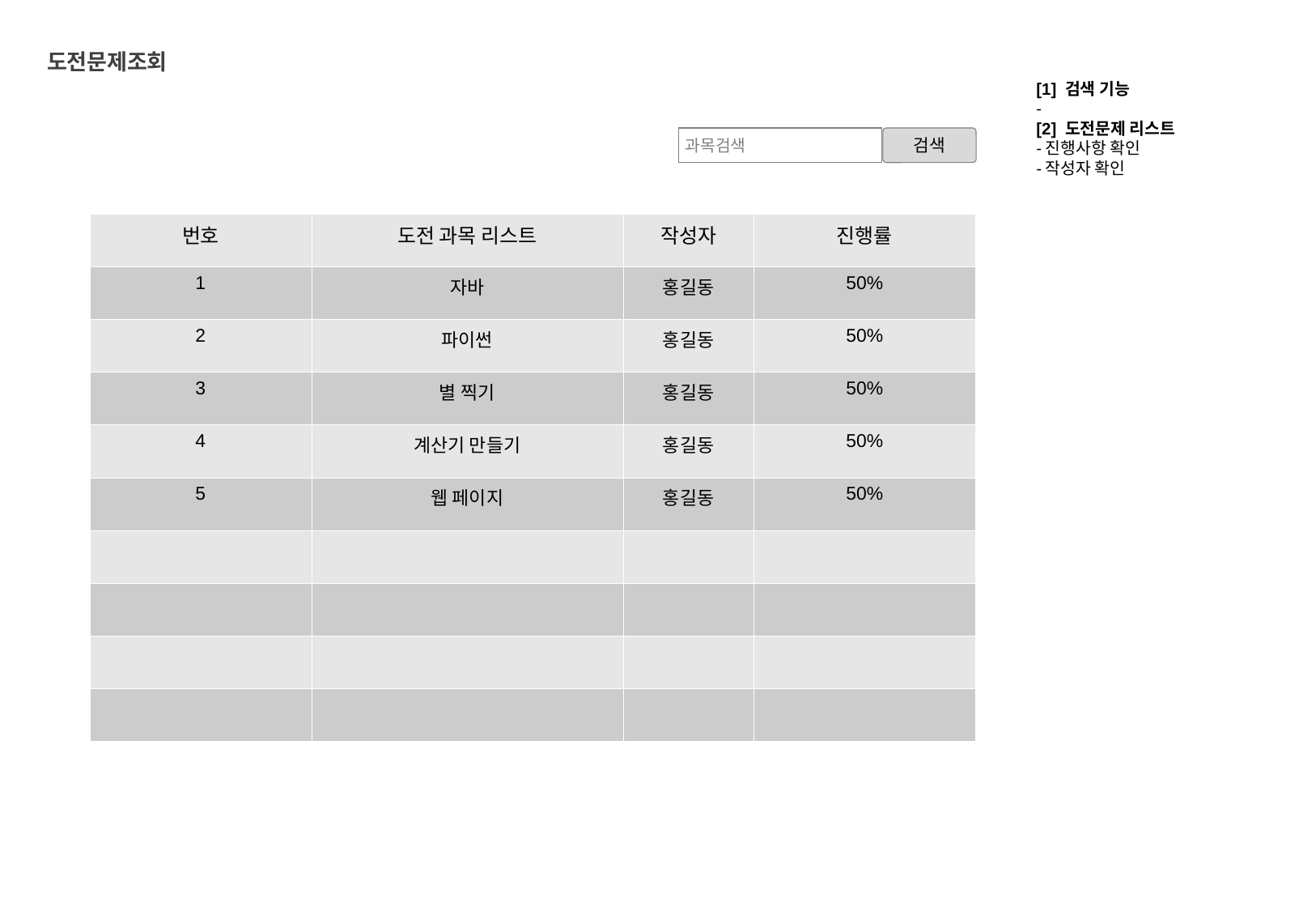

도전문제조회

[1] 검색 기능
-
[2] 도전문제 리스트
-진행사항 확인
-작성자 확인

과목검색
검색
| 번호 | 도전 과목 리스트 | 작성자 | 진행률 |
| --- | --- | --- | --- |
| 1 | 자바 | 홍길동 | 50% |
| 2 | 파이썬 | 홍길동 | 50% |
| 3 | 별 찍기 | 홍길동 | 50% |
| 4 | 계산기 만들기 | 홍길동 | 50% |
| 5 | 웹 페이지 | 홍길동 | 50% |
|  |  |  |  |
|  |  |  |  |
|  |  |  |  |
|  |  |  |  |